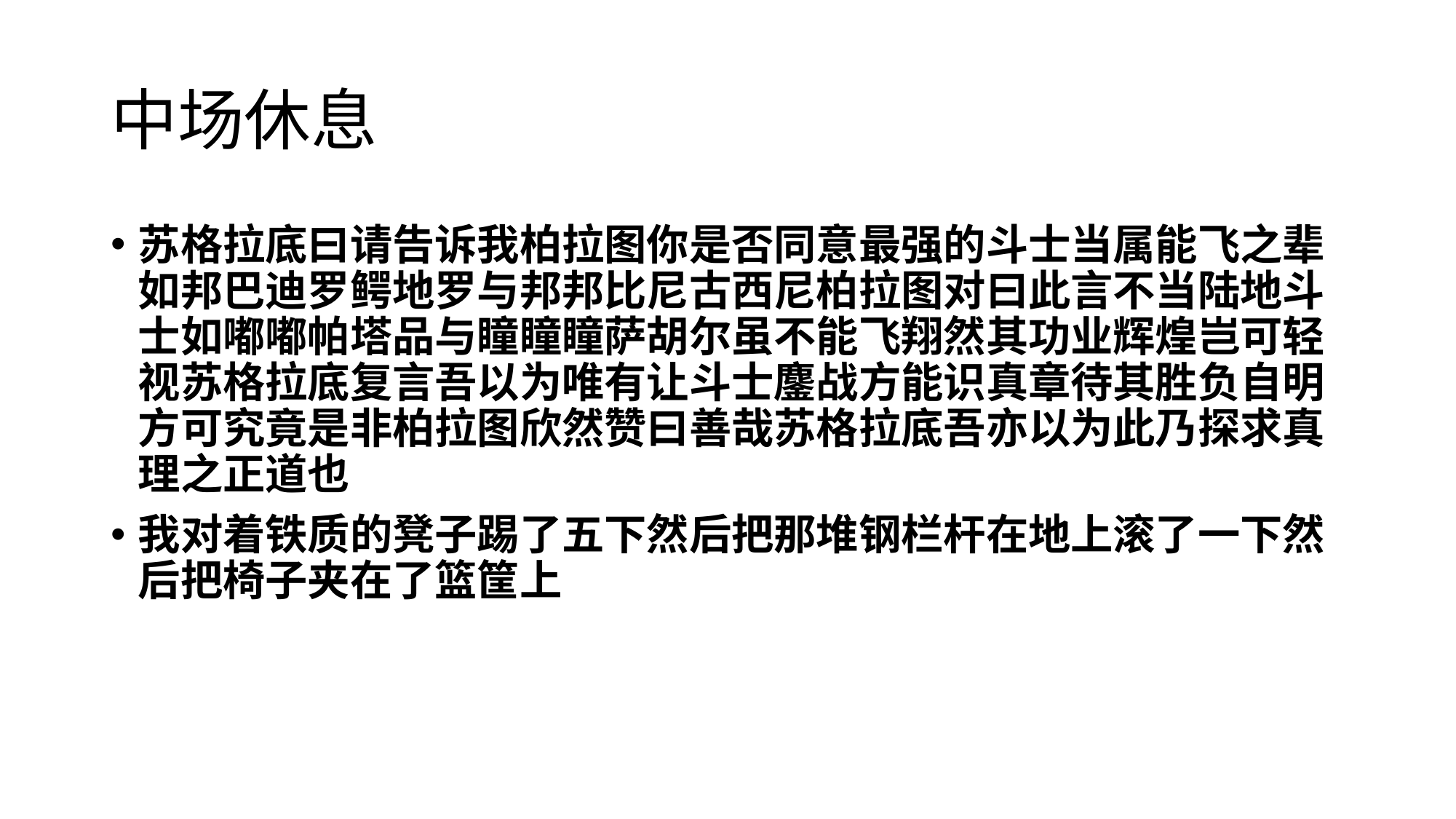

# 中场休息
苏格拉底曰请告诉我柏拉图你是否同意最强的斗士当属能飞之辈如邦巴迪罗鳄地罗与邦邦比尼古西尼柏拉图对曰此言不当陆地斗士如嘟嘟帕塔品与瞳瞳瞳萨胡尔虽不能飞翔然其功业辉煌岂可轻视苏格拉底复言吾以为唯有让斗士鏖战方能识真章待其胜负自明方可究竟是非柏拉图欣然赞曰善哉苏格拉底吾亦以为此乃探求真理之正道也
我对着铁质的凳子踢了五下然后把那堆钢栏杆在地上滚了一下然后把椅子夹在了篮筐上